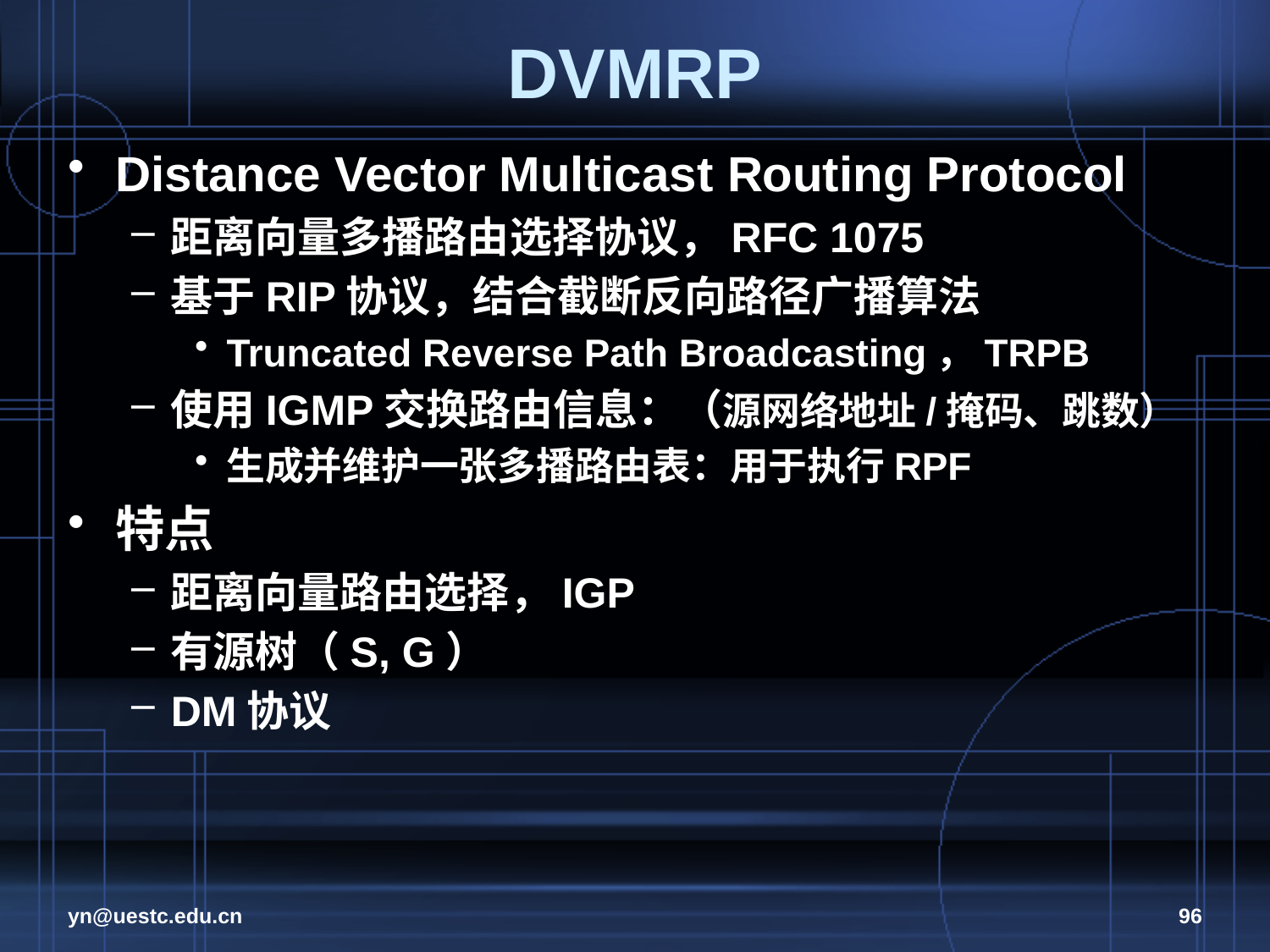

# DVMRP
Distance Vector Multicast Routing Protocol
距离向量多播路由选择协议，RFC 1075
基于RIP协议，结合截断反向路径广播算法
Truncated Reverse Path Broadcasting，TRPB
使用IGMP交换路由信息：（源网络地址/掩码、跳数）
生成并维护一张多播路由表：用于执行RPF
特点
距离向量路由选择，IGP
有源树（S, G）
DM协议
yn@uestc.edu.cn
96